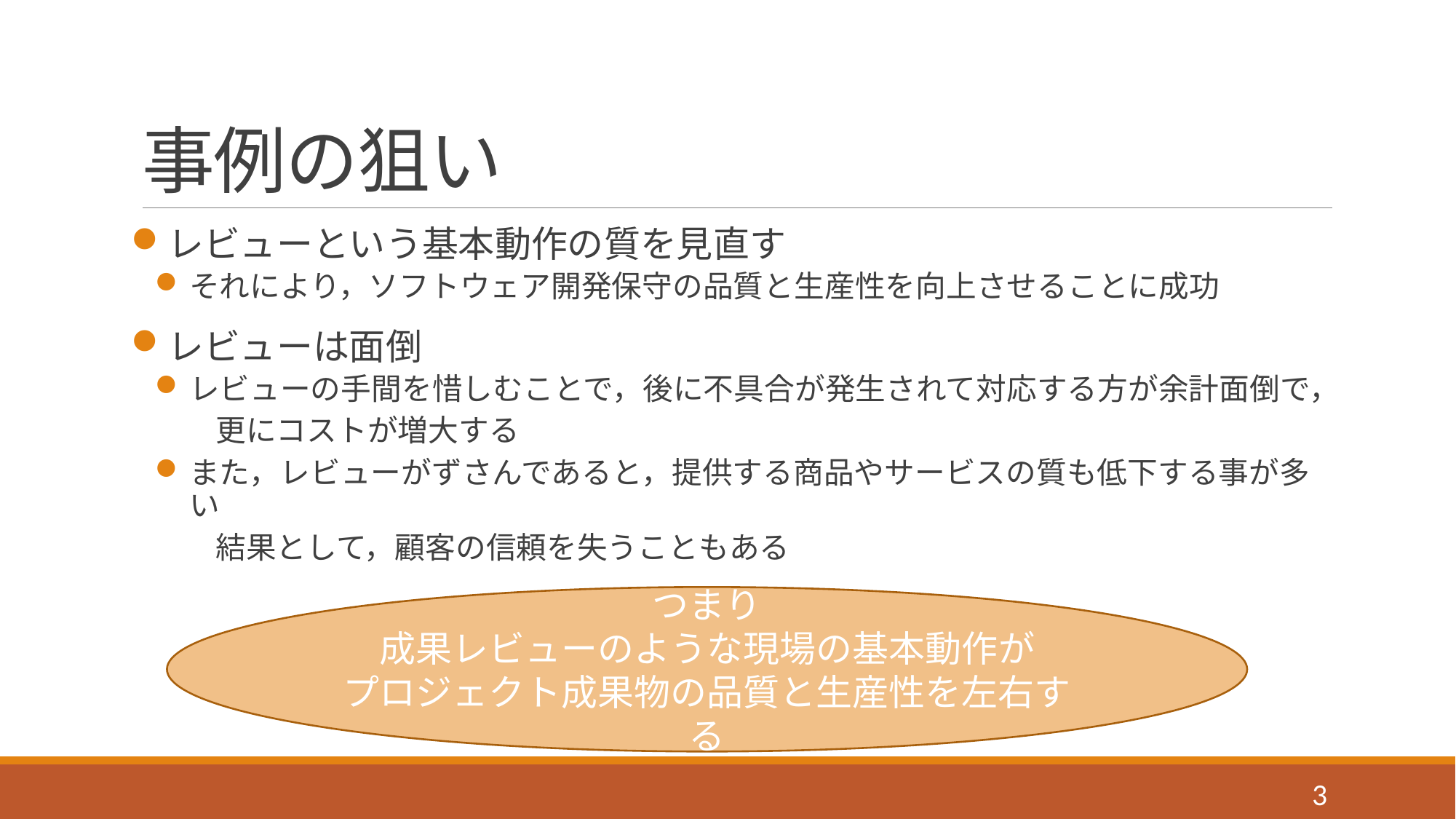

# 事例の狙い
レビューという基本動作の質を見直す
それにより，ソフトウェア開発保守の品質と生産性を向上させることに成功
レビューは面倒
レビューの手間を惜しむことで，後に不具合が発生されて対応する方が余計面倒で，
　　更にコストが増大する
また，レビューがずさんであると，提供する商品やサービスの質も低下する事が多い
　　結果として，顧客の信頼を失うこともある

つまり
成果レビューのような現場の基本動作が
プロジェクト成果物の品質と生産性を左右する
3